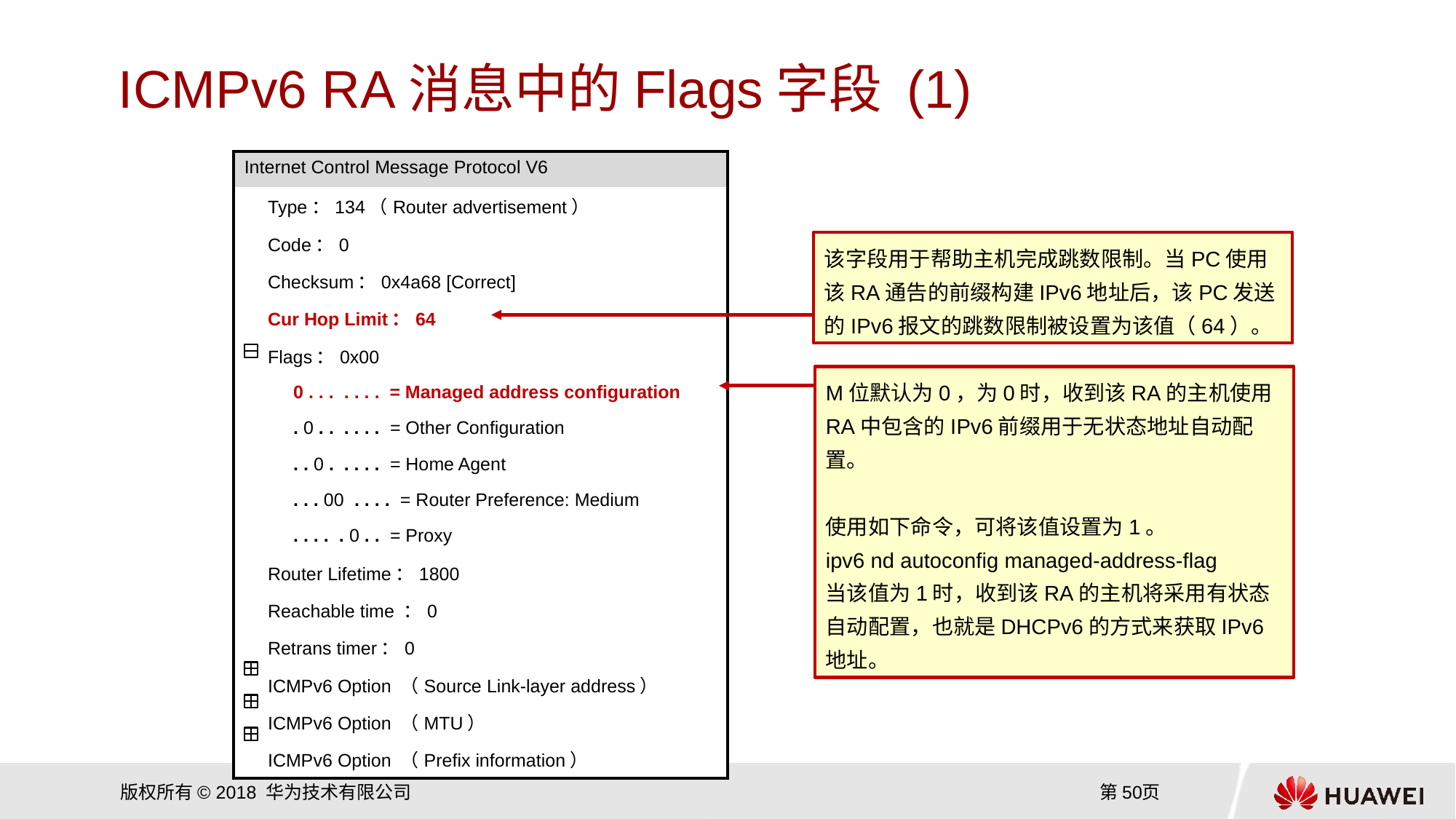

# ICMPv6 RA消息中的Flags字段 (1)
| Internet Control Message Protocol V6 |
| --- |
| Type：134（Router advertisement） |
| Code：0 |
| Checksum：0x4a68 [Correct] |
| Cur Hop Limit：64 |
| Flags：0x00 |
| 0 . . . . . . . = Managed address configuration |
| . 0 . . . . . . = Other Configuration |
| . . 0 . . . . . = Home Agent |
| . . . 00 . . . . = Router Preference: Medium |
| . . . . . 0 . . = Proxy |
| Router Lifetime：1800 |
| Reachable time ：0 |
| Retrans timer：0 |
| ICMPv6 Option （Source Link-layer address） |
| ICMPv6 Option （MTU） |
| ICMPv6 Option （Prefix information） |
该字段用于帮助主机完成跳数限制。当PC使用该RA通告的前缀构建IPv6地址后，该PC发送的IPv6报文的跳数限制被设置为该值（64）。

M位默认为0，为0时，收到该RA的主机使用RA中包含的IPv6前缀用于无状态地址自动配置。

使用如下命令，可将该值设置为1。
ipv6 nd autoconfig managed-address-flag
当该值为1时，收到该RA的主机将采用有状态自动配置，也就是DHCPv6的方式来获取IPv6地址。